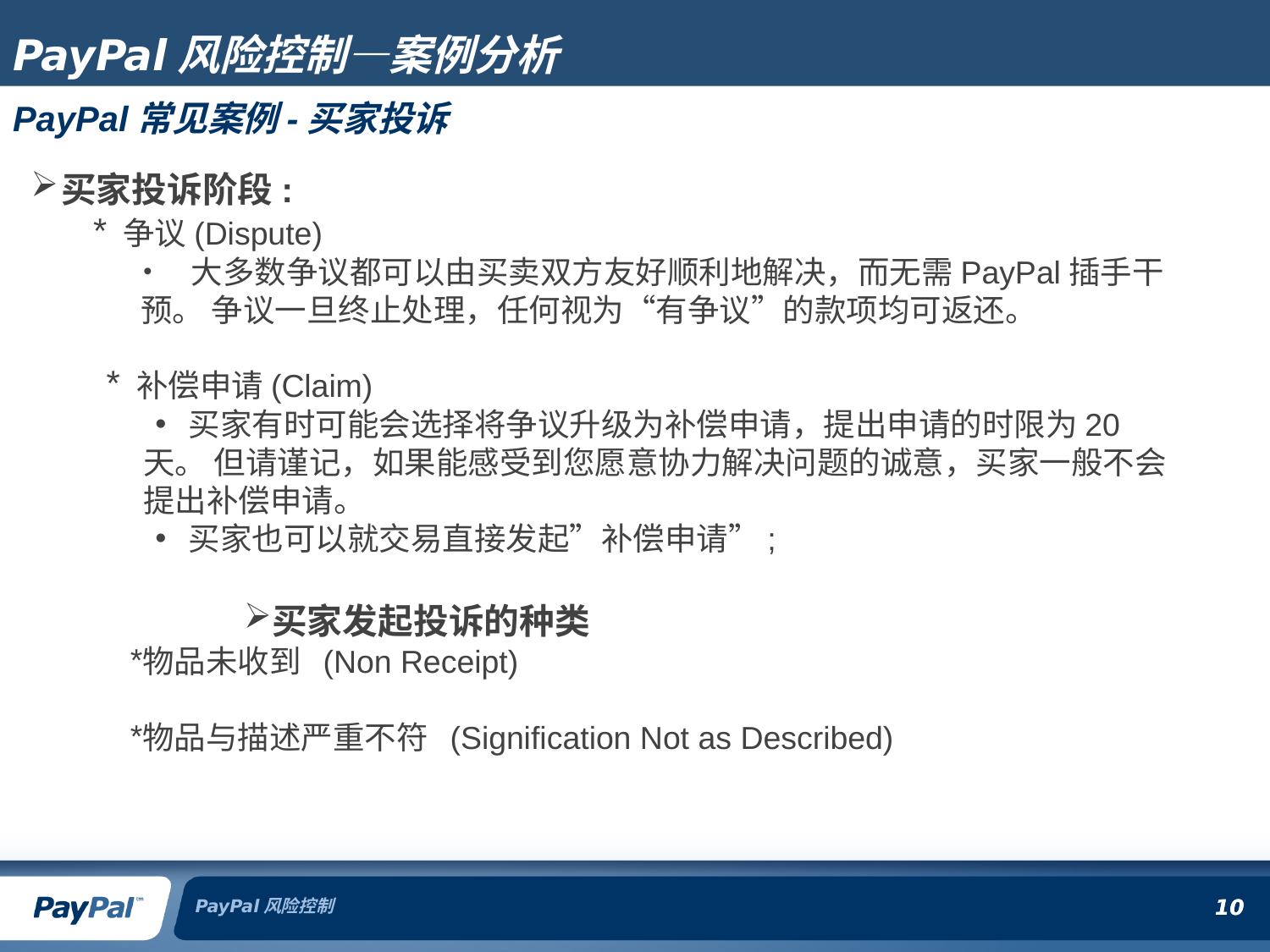

# PayPal风险控制—案例分析
PayPal常见案例-买家投诉
买家投诉阶段:
 争议(Dispute)
      大多数争议都可以由买卖双方友好顺利地解决，而无需PayPal插手干预。 争议一旦终止处理，任何视为“有争议”的款项均可返还。

 补偿申请(Claim)
  买家有时可能会选择将争议升级为补偿申请，提出申请的时限为20天。 但请谨记，如果能感受到您愿意协力解决问题的诚意，买家一般不会提出补偿申请。
  买家也可以就交易直接发起”补偿申请”;

买家发起投诉的种类
物品未收到  (Non Receipt)

物品与描述严重不符  (Signification Not as Described)

PayPal风险控制

10
10